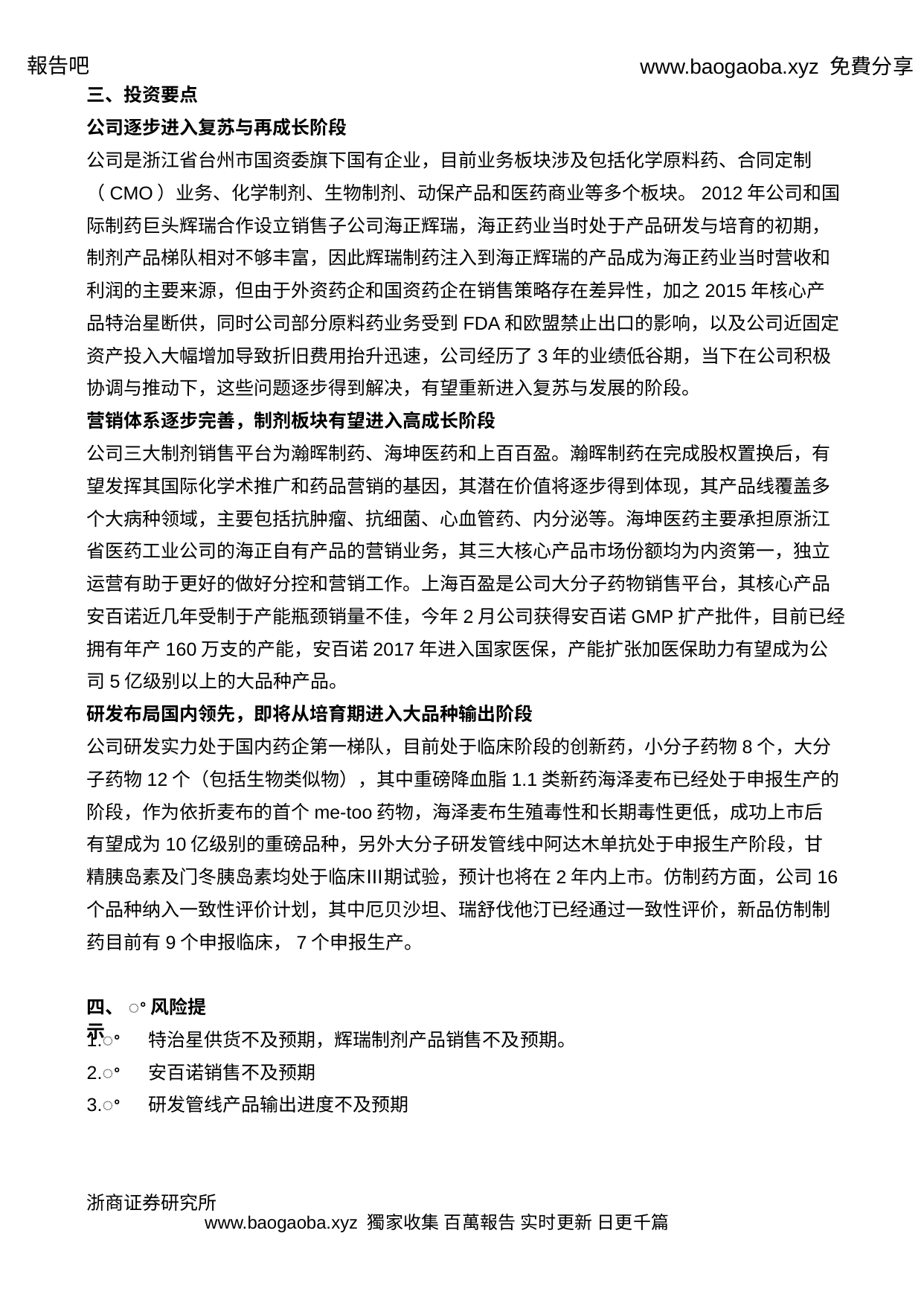

報告吧
www.baogaoba.xyz 免費分享
三、投资要点
公司逐步进入复苏与再成长阶段
公司是浙江省台州市国资委旗下国有企业，目前业务板块涉及包括化学原料药、合同定制
（CMO）业务、化学制剂、生物制剂、动保产品和医药商业等多个板块。2012年公司和国
际制药巨头辉瑞合作设立销售子公司海正辉瑞，海正药业当时处于产品研发与培育的初期，
制剂产品梯队相对不够丰富，因此辉瑞制药注入到海正辉瑞的产品成为海正药业当时营收和
利润的主要来源，但由于外资药企和国资药企在销售策略存在差异性，加之2015年核心产
品特治星断供，同时公司部分原料药业务受到FDA和欧盟禁止出口的影响，以及公司近固定
资产投入大幅增加导致折旧费用抬升迅速，公司经历了3年的业绩低谷期，当下在公司积极
协调与推动下，这些问题逐步得到解决，有望重新进入复苏与发展的阶段。
营销体系逐步完善，制剂板块有望进入高成长阶段
公司三大制剂销售平台为瀚晖制药、海坤医药和上百百盈。瀚晖制药在完成股权置换后，有
望发挥其国际化学术推广和药品营销的基因，其潜在价值将逐步得到体现，其产品线覆盖多
个大病种领域，主要包括抗肿瘤、抗细菌、心血管药、内分泌等。海坤医药主要承担原浙江
省医药工业公司的海正自有产品的营销业务，其三大核心产品市场份额均为内资第一，独立
运营有助于更好的做好分控和营销工作。上海百盈是公司大分子药物销售平台，其核心产品
安百诺近几年受制于产能瓶颈销量不佳，今年2月公司获得安百诺GMP扩产批件，目前已经
拥有年产160万支的产能，安百诺2017年进入国家医保，产能扩张加医保助力有望成为公
司5亿级别以上的大品种产品。
研发布局国内领先，即将从培育期进入大品种输出阶段
公司研发实力处于国内药企第一梯队，目前处于临床阶段的创新药，小分子药物8个，大分
子药物12个（包括生物类似物），其中重磅降血脂1.1类新药海泽麦布已经处于申报生产的
阶段，作为依折麦布的首个me-too药物，海泽麦布生殖毒性和长期毒性更低，成功上市后
有望成为10亿级别的重磅品种，另外大分子研发管线中阿达木单抗处于申报生产阶段，甘
精胰岛素及门冬胰岛素均处于临床Ⅲ期试验，预计也将在2年内上市。仿制药方面，公司16
个品种纳入一致性评价计划，其中厄贝沙坦、瑞舒伐他汀已经通过一致性评价，新品仿制制
药目前有9个申报临床，7个申报生产。
四、ꢀ风险提示
1.ꢀ 特治星供货不及预期，辉瑞制剂产品销售不及预期。
2.ꢀ 安百诺销售不及预期
3.ꢀ 研发管线产品输出进度不及预期
浙商证券研究所
www.baogaoba.xyz 獨家收集 百萬報告 实时更新 日更千篇